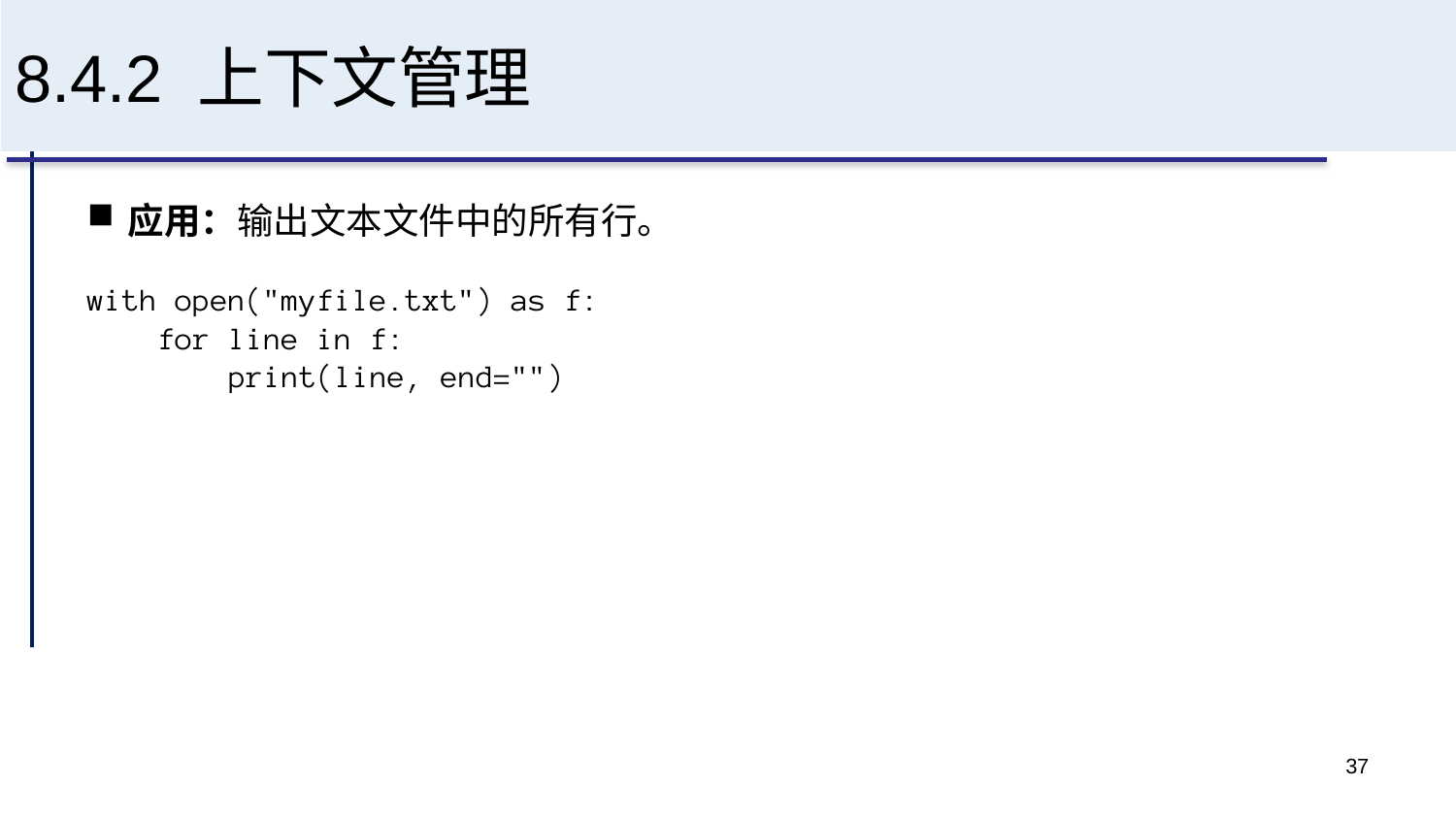

# 8.4.2 上下文管理
应用：输出文本文件中的所有行。

with open("myfile.txt") as f:
    for line in f:
        print(line, end="")
37